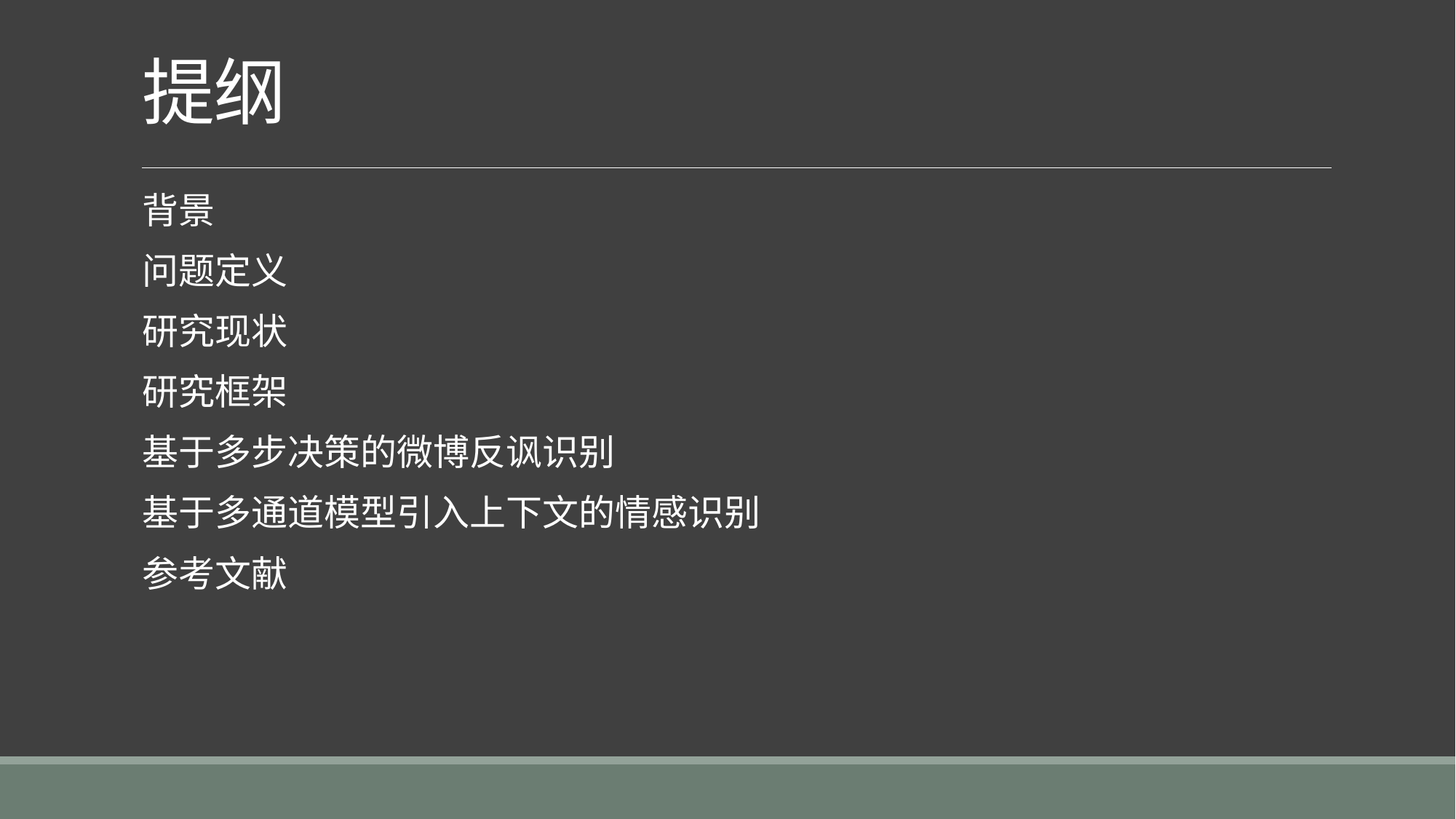

# 提纲
背景
问题定义
研究现状
研究框架
基于多步决策的微博反讽识别
基于多通道模型引入上下文的情感识别
参考文献